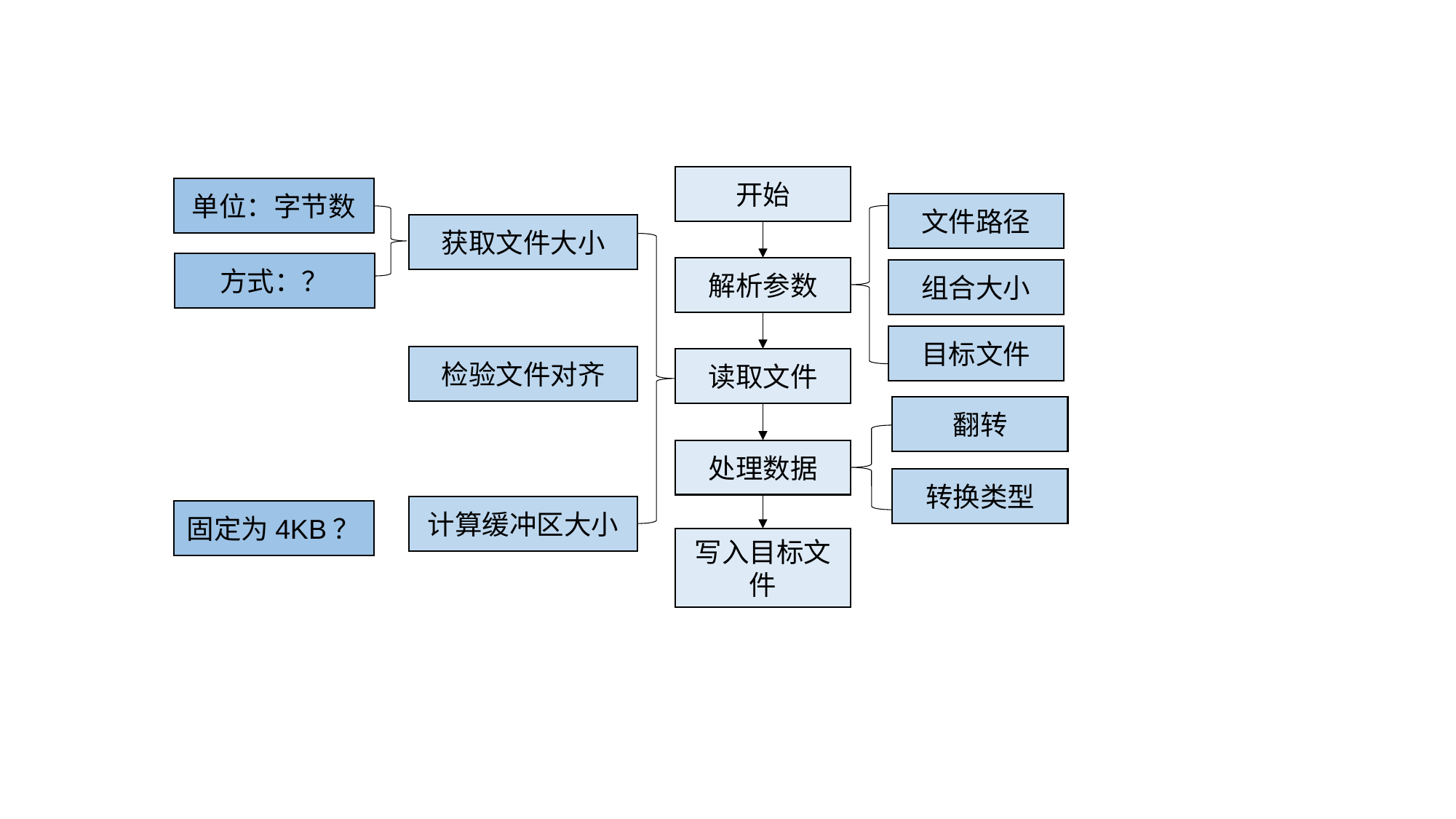

开始
单位：字节数
文件路径

获取文件大小

方式：？
解析参数
组合大小
目标文件
检验文件对齐
读取文件
翻转

处理数据
转换类型
计算缓冲区大小
固定为4KB？
写入目标文件